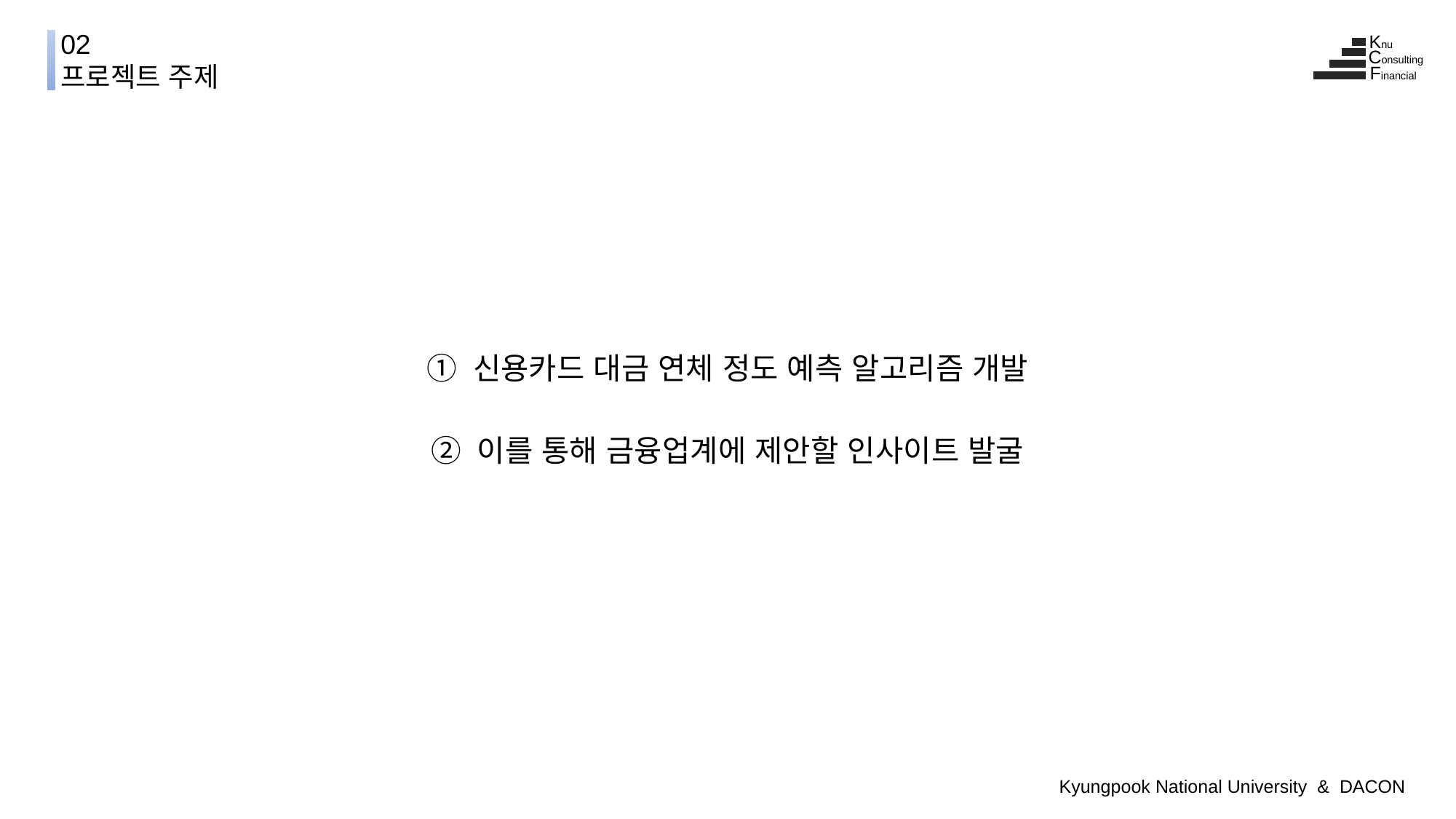

02
프로젝트 주제

Knu
Consulting
Financial

① 신용카드 대금 연체 정도 예측 알고리즘 개발

② 이를 통해 금융업계에 제안할 인사이트 발굴
Kyungpook National University  &  DACON